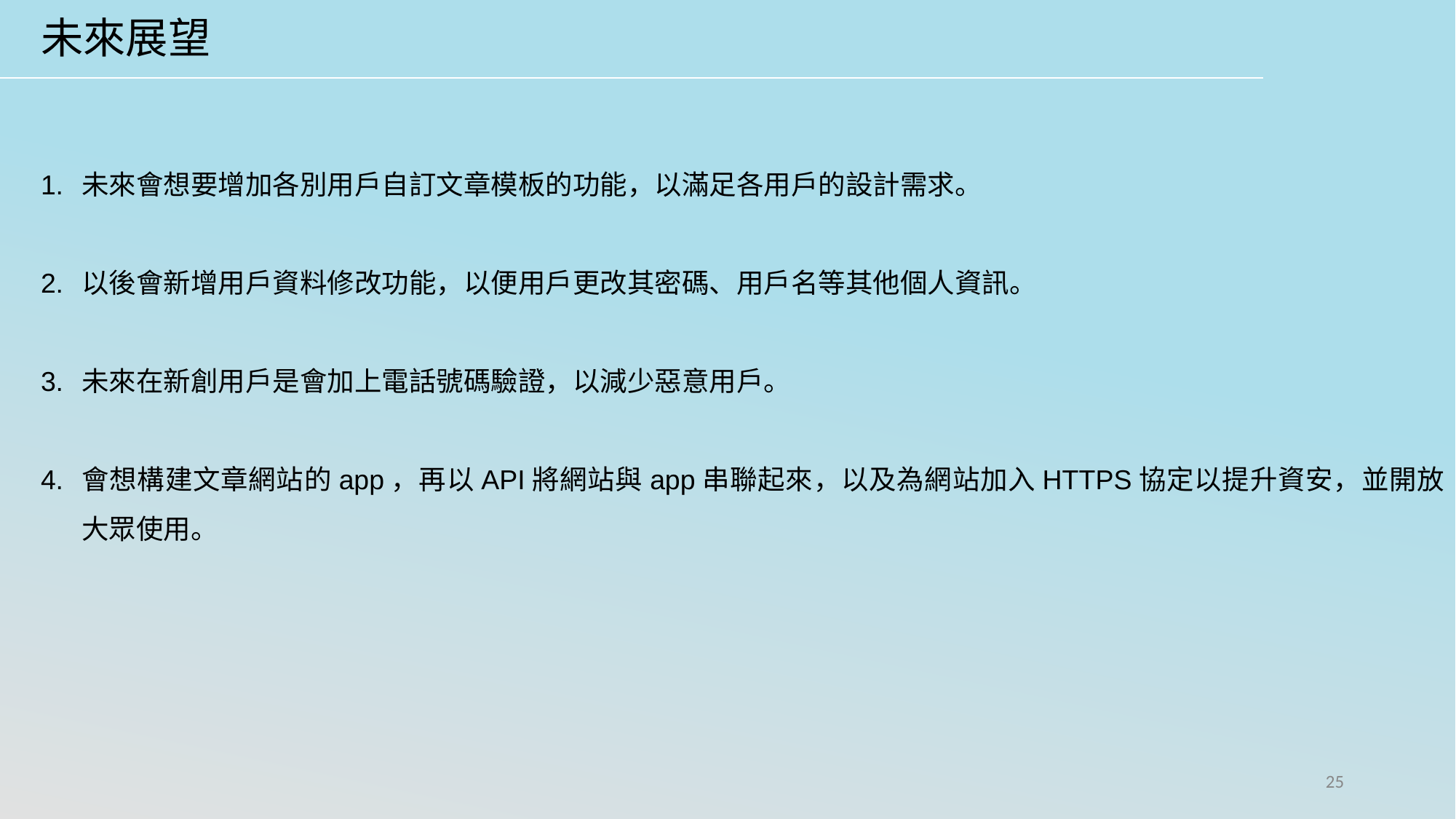

# 未來展望
未來會想要增加各別用戶自訂文章模板的功能，以滿足各用戶的設計需求。

以後會新增用戶資料修改功能，以便用戶更改其密碼、用戶名等其他個人資訊。

未來在新創用戶是會加上電話號碼驗證，以減少惡意用戶。

會想構建文章網站的app，再以API將網站與app串聯起來，以及為網站加入HTTPS協定以提升資安，並開放大眾使用。

25